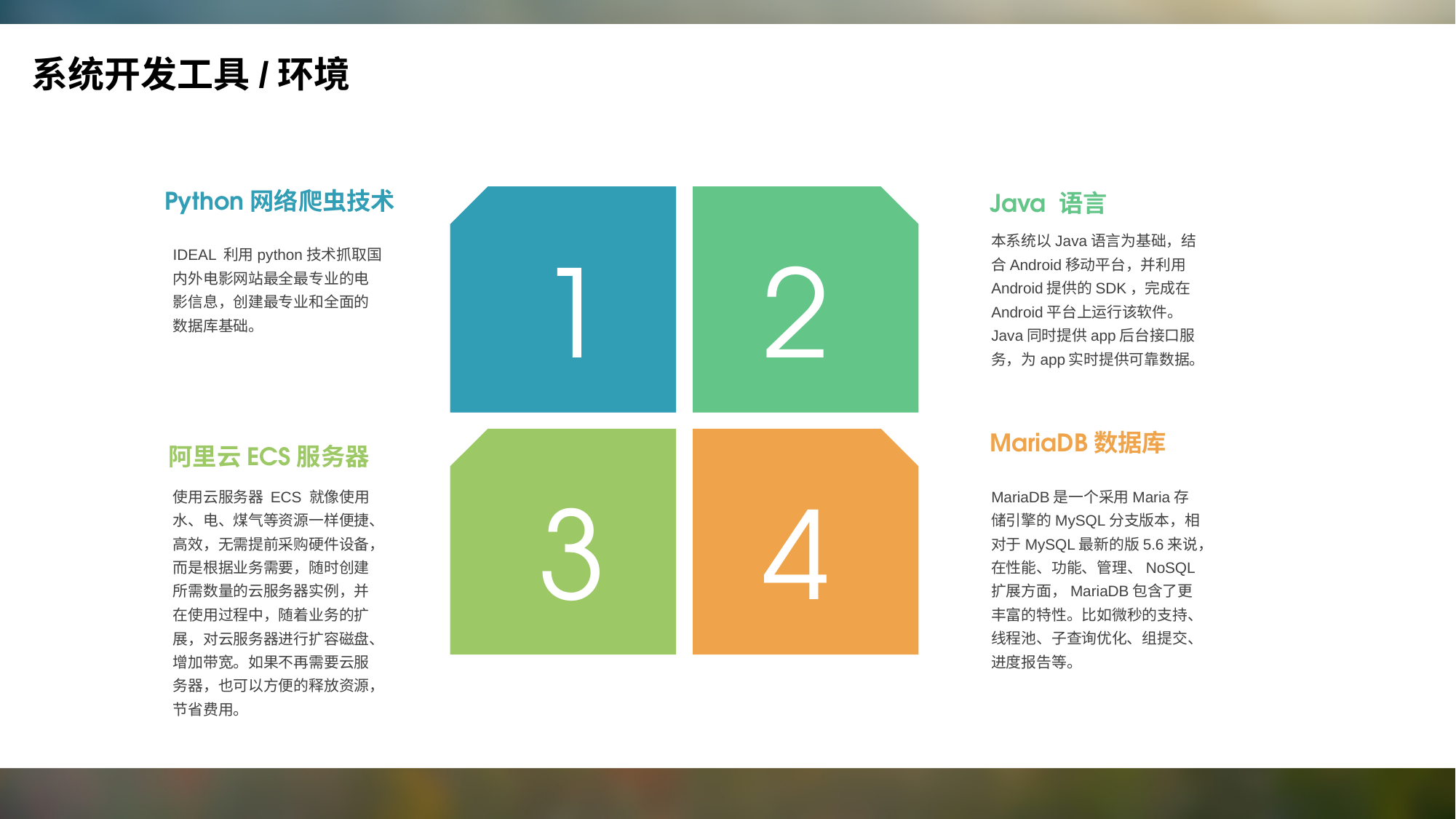

系统开发工具/环境
Python网络爬虫技术
Java 语言
1
2
本系统以Java语言为基础，结合Android移动平台，并利用Android提供的SDK，完成在Android平台上运行该软件。
Java同时提供app后台接口服务，为app实时提供可靠数据。
IDEAL 利用python技术抓取国内外电影网站最全最专业的电影信息，创建最专业和全面的数据库基础。
MariaDB数据库
阿里云ECS服务器
3
4
MariaDB是一个采用Maria存储引擎的MySQL分支版本，相对于MySQL最新的版5.6来说，在性能、功能、管理、NoSQL扩展方面，MariaDB包含了更丰富的特性。比如微秒的支持、线程池、子查询优化、组提交、进度报告等。
使用云服务器 ECS 就像使用水、电、煤气等资源一样便捷、高效，无需提前采购硬件设备，而是根据业务需要，随时创建所需数量的云服务器实例，并在使用过程中，随着业务的扩展，对云服务器进行扩容磁盘、增加带宽。如果不再需要云服务器，也可以方便的释放资源，节省费用。